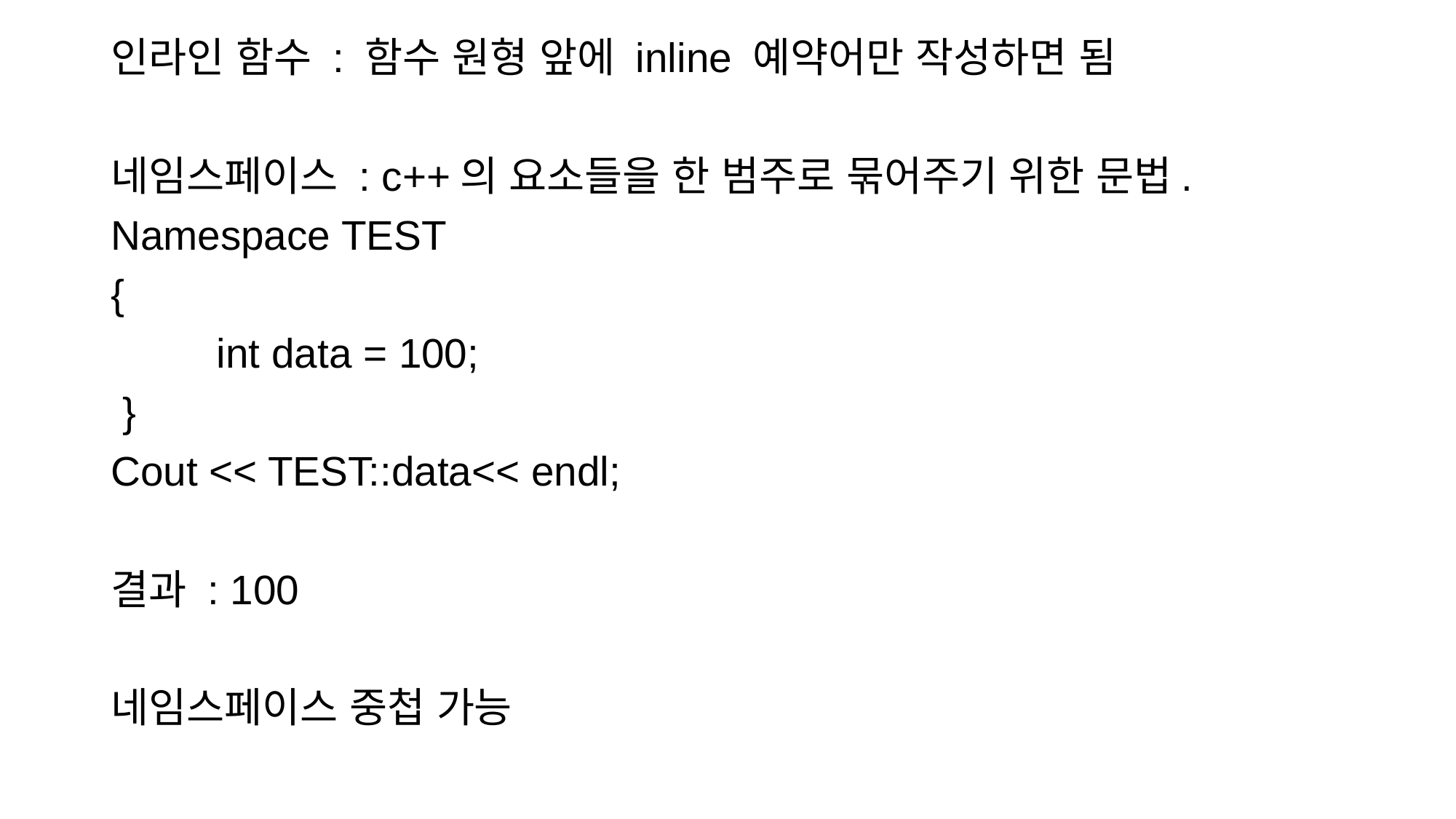

인라인 함수 : 함수 원형 앞에 inline 예약어만 작성하면 됨

네임스페이스 : c++의 요소들을 한 범주로 묶어주기 위한 문법.
Namespace TEST
{
	int data = 100;
 }
Cout << TEST::data<< endl;

결과 : 100

네임스페이스 중첩 가능